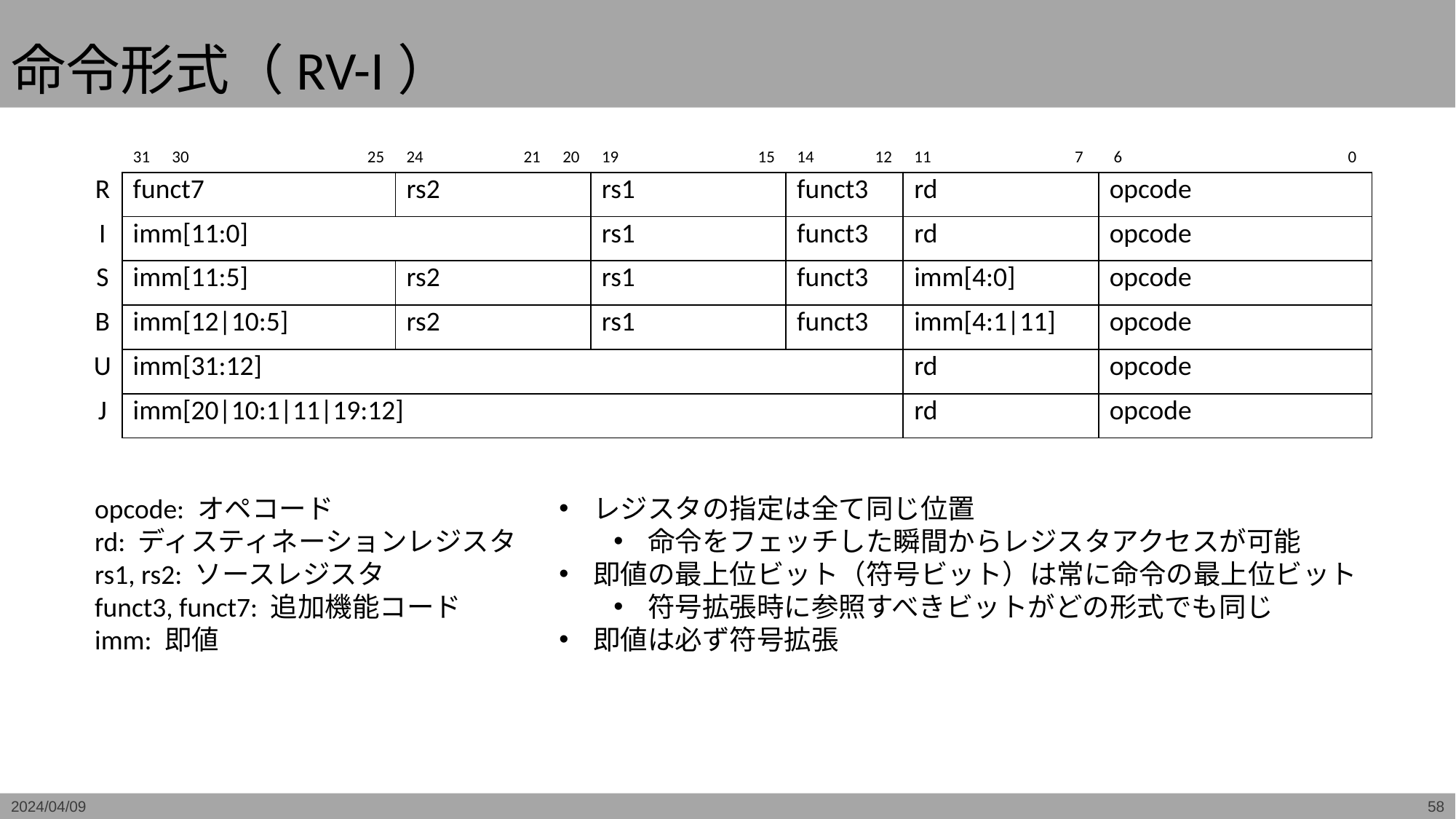

# 命令形式（RV-I）
|  | 31 | 30 |  |  |  |  | 25 | 24 |  |  | 21 | 20 | 19 |  |  |  | 15 | 14 |  | 12 | 11 |  |  |  | 7 | 6 |  |  |  |  |  | 0 |
| --- | --- | --- | --- | --- | --- | --- | --- | --- | --- | --- | --- | --- | --- | --- | --- | --- | --- | --- | --- | --- | --- | --- | --- | --- | --- | --- | --- | --- | --- | --- | --- | --- |
| R | funct7 |  |  |  |  |  |  | rs2 |  |  |  |  | rs1 |  |  |  |  | funct3 |  |  | rd |  |  |  |  | opcode |  |  |  |  |  |  |
| I | imm[11:0] |  |  |  |  |  |  |  |  |  |  |  | rs1 |  |  |  |  | funct3 |  |  | rd |  |  |  |  | opcode |  |  |  |  |  |  |
| S | imm[11:5] |  |  |  |  |  |  | rs2 |  |  |  |  | rs1 |  |  |  |  | funct3 |  |  | imm[4:0] |  |  |  |  | opcode |  |  |  |  |  |  |
| B | imm[12|10:5] |  |  |  |  |  |  | rs2 |  |  |  |  | rs1 |  |  |  |  | funct3 |  |  | imm[4:1|11] |  |  |  |  | opcode |  |  |  |  |  |  |
| U | imm[31:12] |  |  |  |  |  |  |  |  |  |  |  |  |  |  |  |  |  |  |  | rd |  |  |  |  | opcode |  |  |  |  |  |  |
| J | imm[20|10:1|11|19:12] |  |  |  |  |  |  |  |  |  |  |  |  |  |  |  |  |  |  |  | rd |  |  |  |  | opcode |  |  |  |  |  |  |
レジスタの指定は全て同じ位置
命令をフェッチした瞬間からレジスタアクセスが可能
即値の最上位ビット（符号ビット）は常に命令の最上位ビット
符号拡張時に参照すべきビットがどの形式でも同じ
即値は必ず符号拡張
opcode: オペコード
rd: ディスティネーションレジスタ
rs1, rs2: ソースレジスタ
funct3, funct7: 追加機能コード
imm: 即値
2024/04/09
58